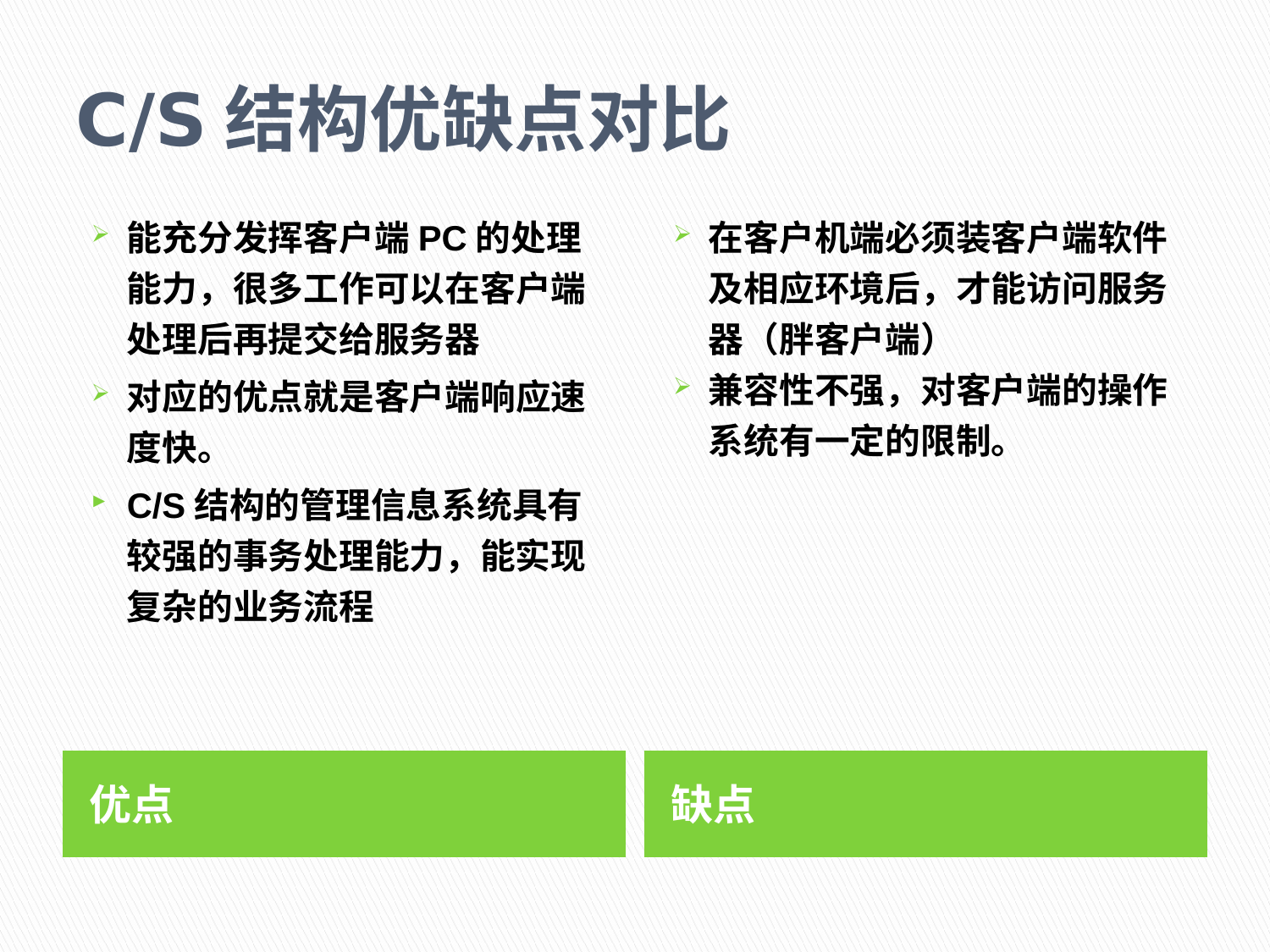

# C/S结构优缺点对比
能充分发挥客户端PC的处理能力，很多工作可以在客户端处理后再提交给服务器
对应的优点就是客户端响应速度快。
C/S结构的管理信息系统具有较强的事务处理能力，能实现复杂的业务流程

在客户机端必须装客户端软件及相应环境后，才能访问服务器（胖客户端）
兼容性不强，对客户端的操作系统有一定的限制。

优点
缺点